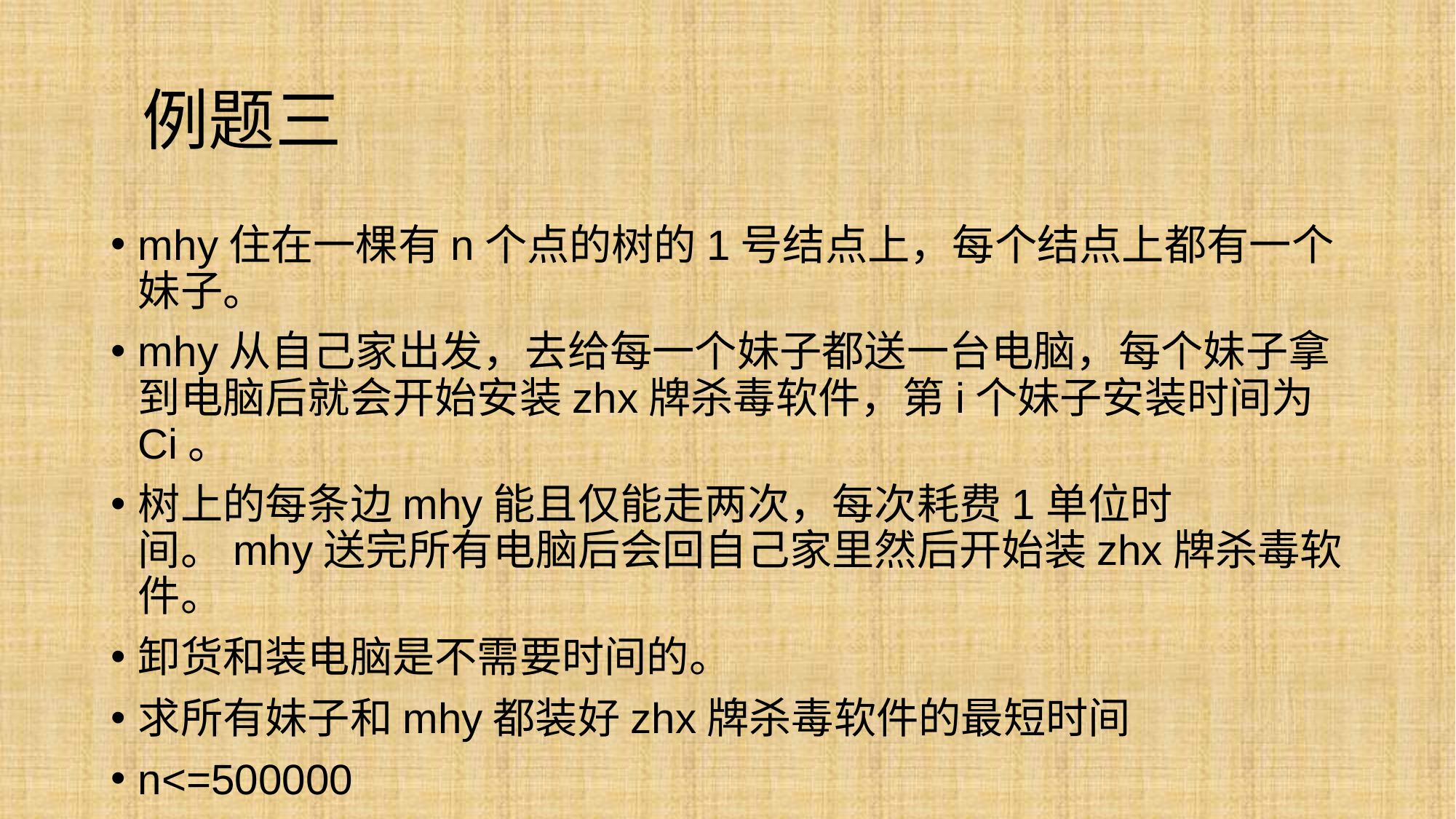

# 例题三
mhy住在一棵有n个点的树的1号结点上，每个结点上都有一个妹子。
mhy从自己家出发，去给每一个妹子都送一台电脑，每个妹子拿到电脑后就会开始安装zhx牌杀毒软件，第i个妹子安装时间为Ci。
树上的每条边mhy能且仅能走两次，每次耗费1单位时间。mhy送完所有电脑后会回自己家里然后开始装zhx牌杀毒软件。
卸货和装电脑是不需要时间的。
求所有妹子和mhy都装好zhx牌杀毒软件的最短时间
n<=500000